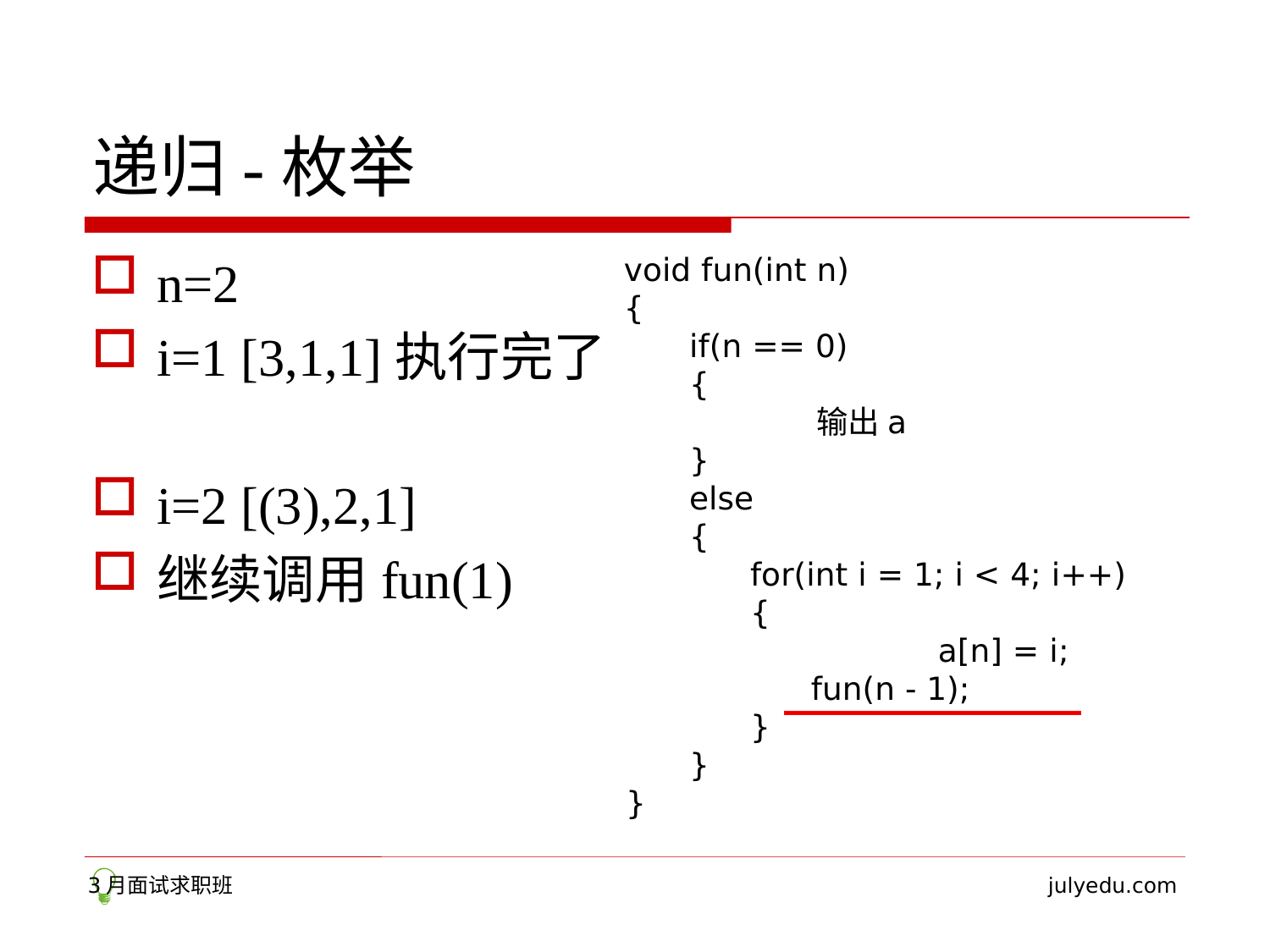

# 递归-枚举
n=2
i=1 [3,1,1]执行完了

i=2 [(3),2,1]
继续调用fun(1)

void fun(int n)
{
if(n == 0)
{
	输出a
}
else
{
for(int i = 1; i < 4; i++)
{
	      a[n] = i;
      fun(n - 1);
}
}
}

3月面试求职班
julyedu.com